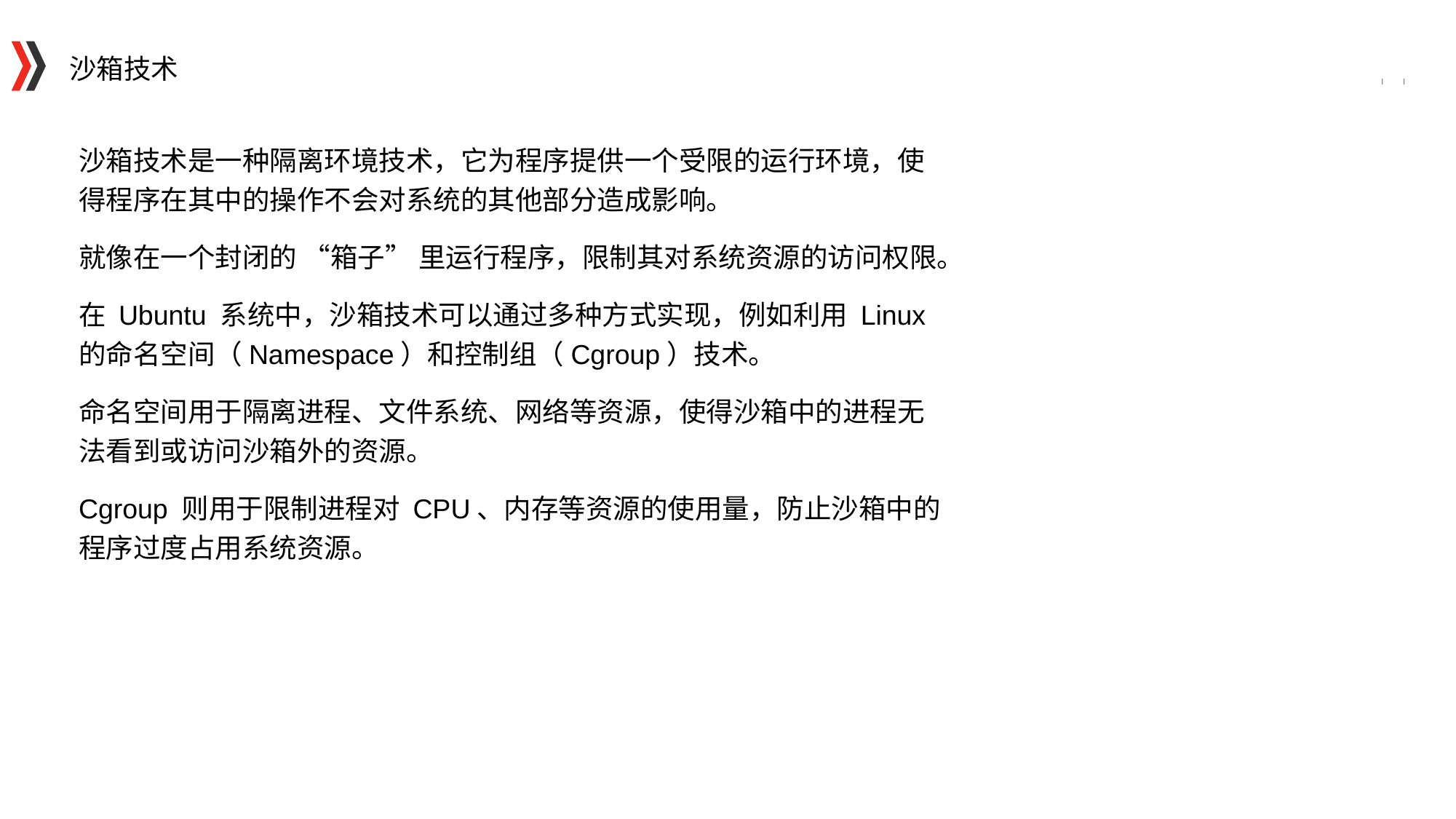

沙箱技术

沙箱技术是一种隔离环境技术，它为程序提供一个受限的运行环境，使得程序在其中的操作不会对系统的其他部分造成影响。
就像在一个封闭的 “箱子” 里运行程序，限制其对系统资源的访问权限。
在 Ubuntu 系统中，沙箱技术可以通过多种方式实现，例如利用 Linux 的命名空间（Namespace）和控制组（Cgroup）技术。
命名空间用于隔离进程、文件系统、网络等资源，使得沙箱中的进程无法看到或访问沙箱外的资源。
Cgroup 则用于限制进程对 CPU、内存等资源的使用量，防止沙箱中的程序过度占用系统资源。